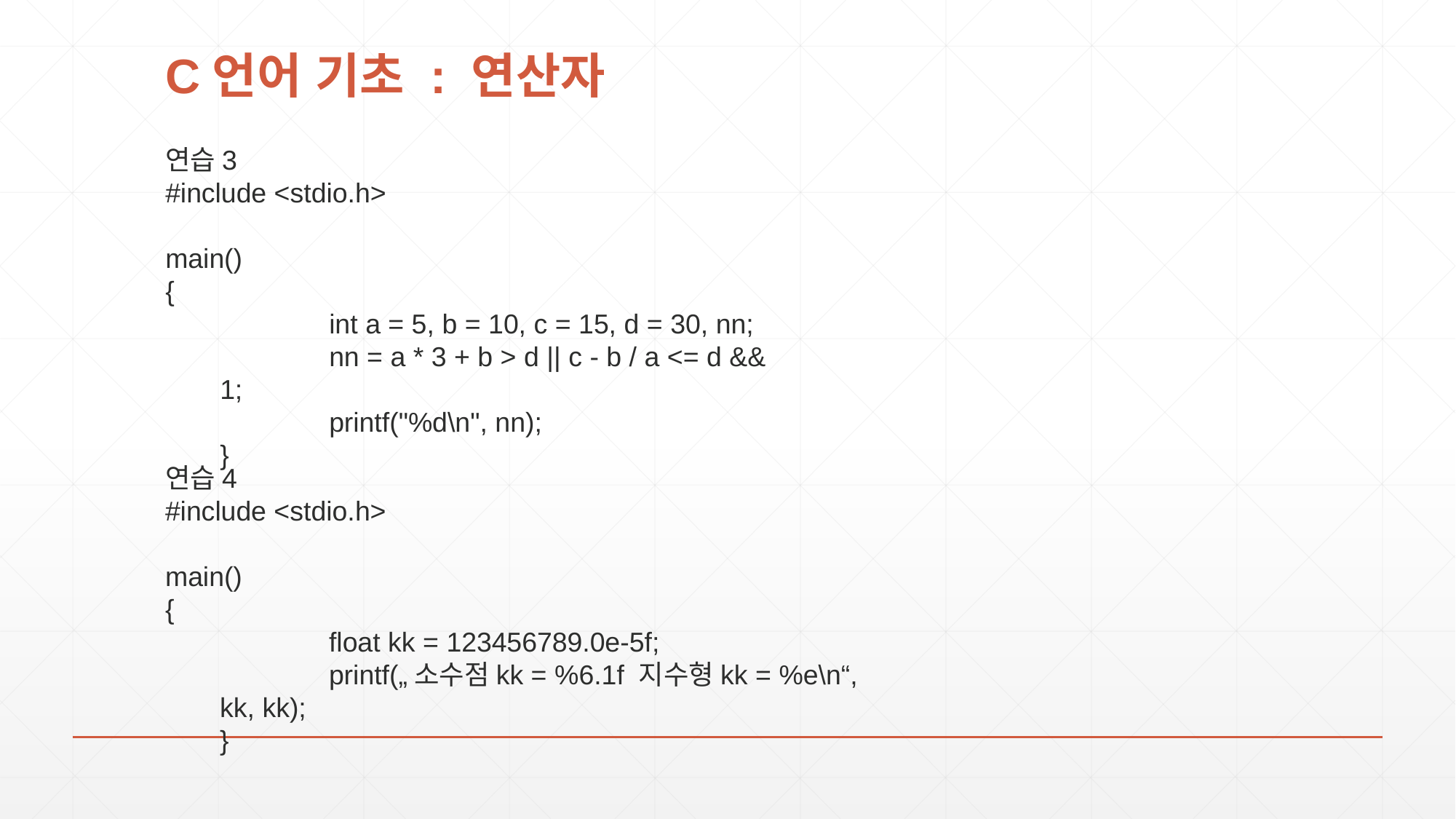

# C언어 기초 : 연산자
연습3
#include <stdio.h>

main()
{
	int a = 5, b = 10, c = 15, d = 30, nn;
	nn = a * 3 + b > d || c - b / a <= d && 1;
	printf("%d\n", nn);
}
연습4
#include <stdio.h>

main()
{
	float kk = 123456789.0e-5f;
	printf(„소수점kk = %6.1f 지수형kk = %e\n“, kk, kk);
}